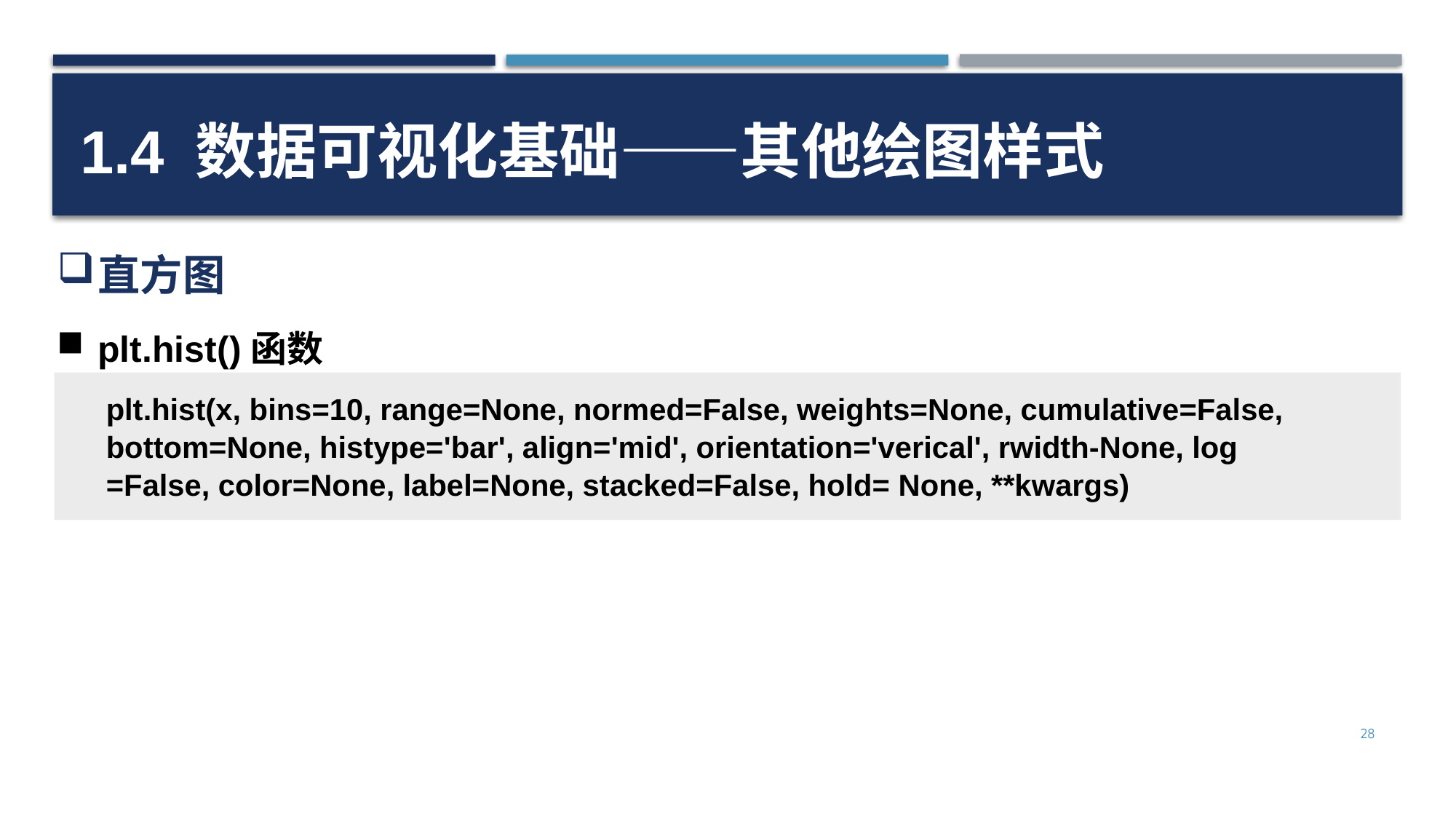

1.4 数据可视化基础——其他绘图样式
直方图
plt.hist()函数

plt.hist(x, bins=10, range=None, normed=False, weights=None, cumulative=False, bottom=None, histype='bar', align='mid', orientation='verical', rwidth-None, log
=False, color=None, label=None, stacked=False, hold= None, **kwargs)
28